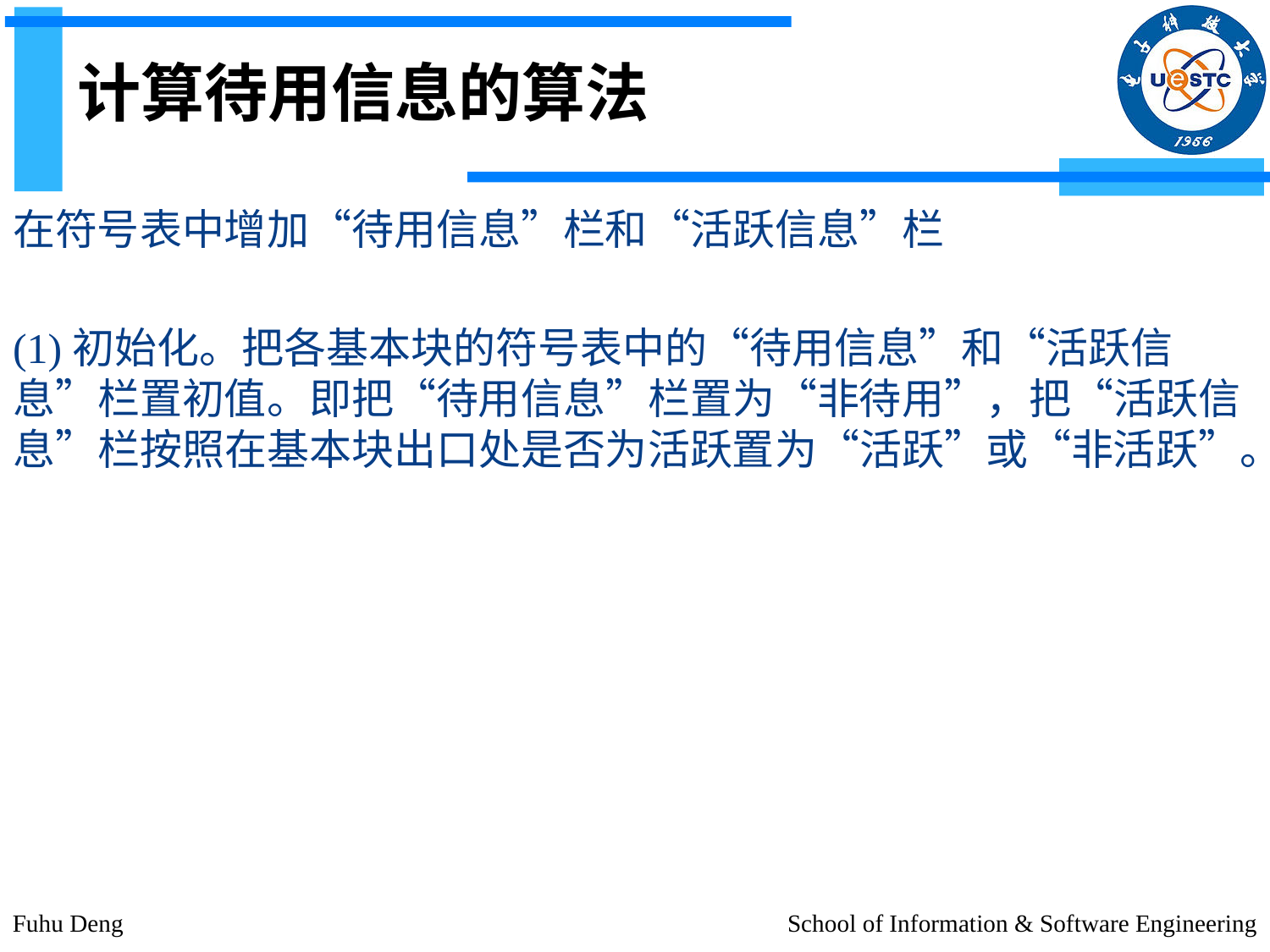

# 计算待用信息的算法
在符号表中增加“待用信息”栏和“活跃信息”栏

(1)初始化。把各基本块的符号表中的“待用信息”和“活跃信息”栏置初值。即把“待用信息”栏置为“非待用”，把“活跃信息”栏按照在基本块出口处是否为活跃置为“活跃”或“非活跃”。

Fuhu Deng
57
School of Information & Software Engineering